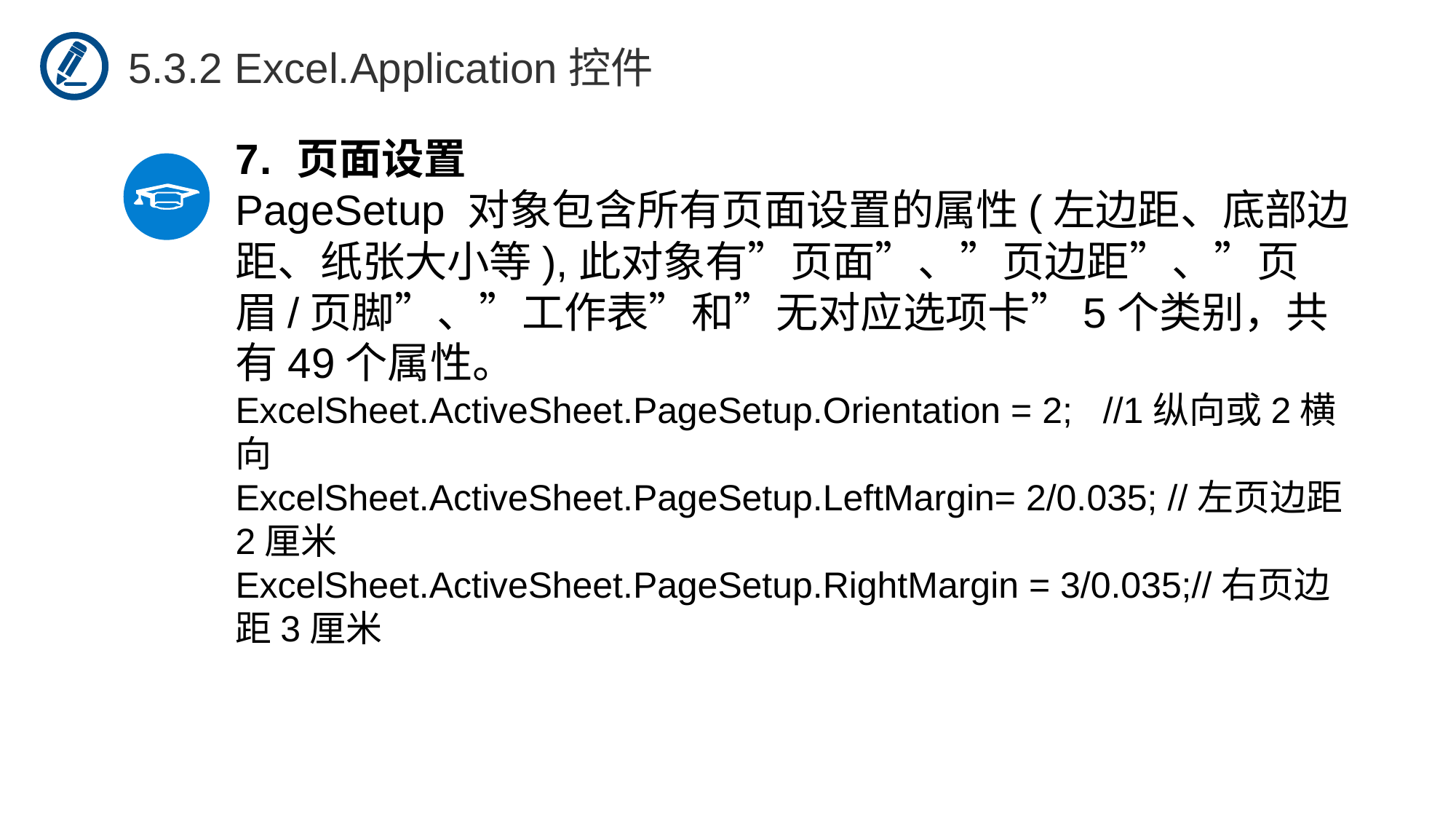

5.3.2 Excel.Application控件
页面设置
PageSetup 对象包含所有页面设置的属性(左边距、底部边距、纸张大小等),此对象有”页面”、”页边距”、”页眉/页脚”、”工作表”和”无对应选项卡”5个类别，共有49个属性。
ExcelSheet.ActiveSheet.PageSetup.Orientation = 2;   //1纵向或2横向
ExcelSheet.ActiveSheet.PageSetup.LeftMargin= 2/0.035; //左页边距2厘米
ExcelSheet.ActiveSheet.PageSetup.RightMargin = 3/0.035;//右页边距3厘米